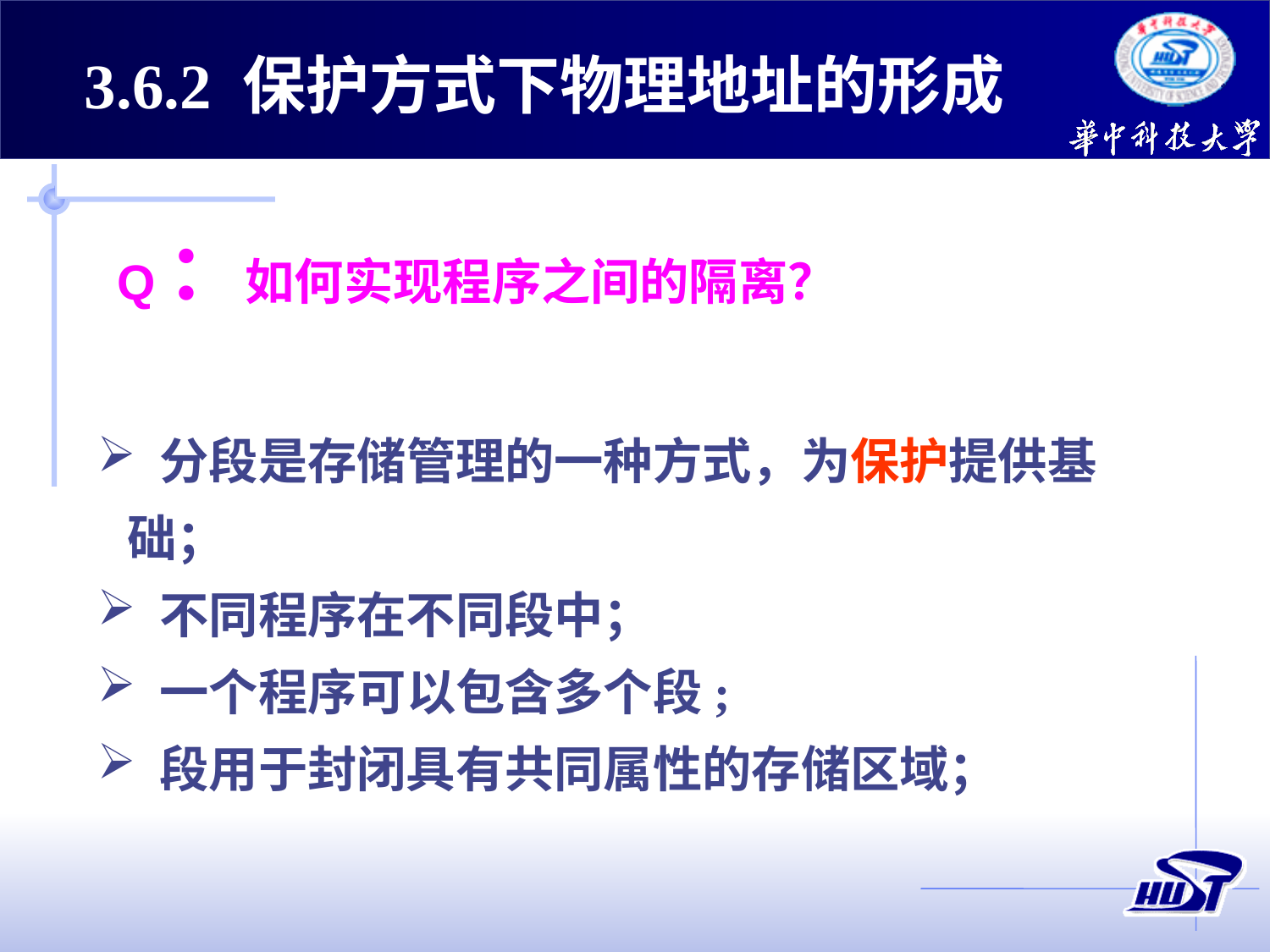

3.6.2 保护方式下物理地址的形成
Q：如何实现程序之间的隔离？
 分段是存储管理的一种方式，为保护提供基础；
 不同程序在不同段中；
 一个程序可以包含多个段;
 段用于封闭具有共同属性的存储区域；